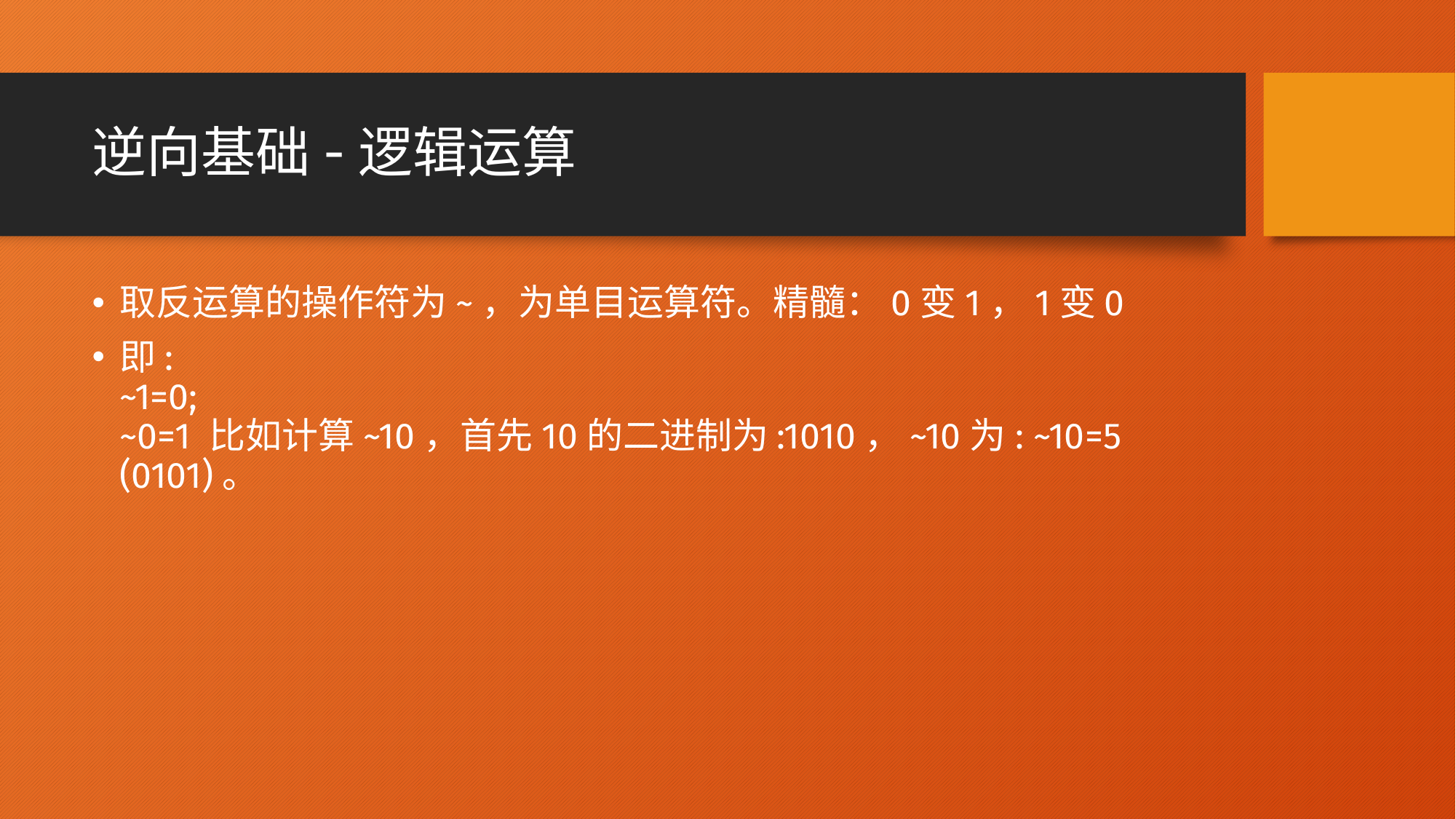

# 逆向基础-逻辑运算
取反运算的操作符为~，为单目运算符。精髓：0变1，1变0
即:
~1=0;
~0=1 比如计算~10，首先10的二进制为:1010，~10为: ~10=5 (0101)。